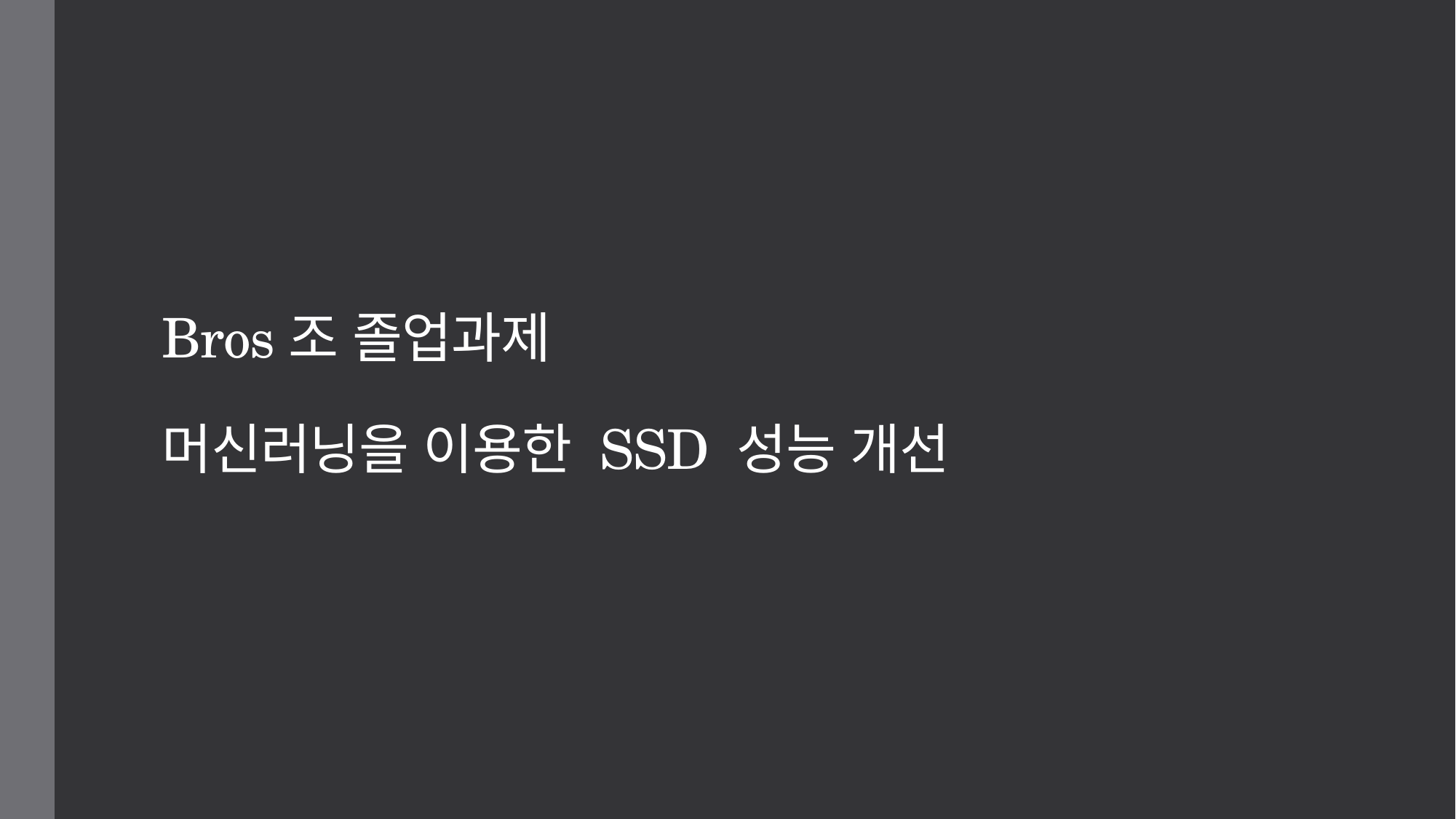

# Bros조 졸업과제 머신러닝을 이용한 SSD 성능 개선